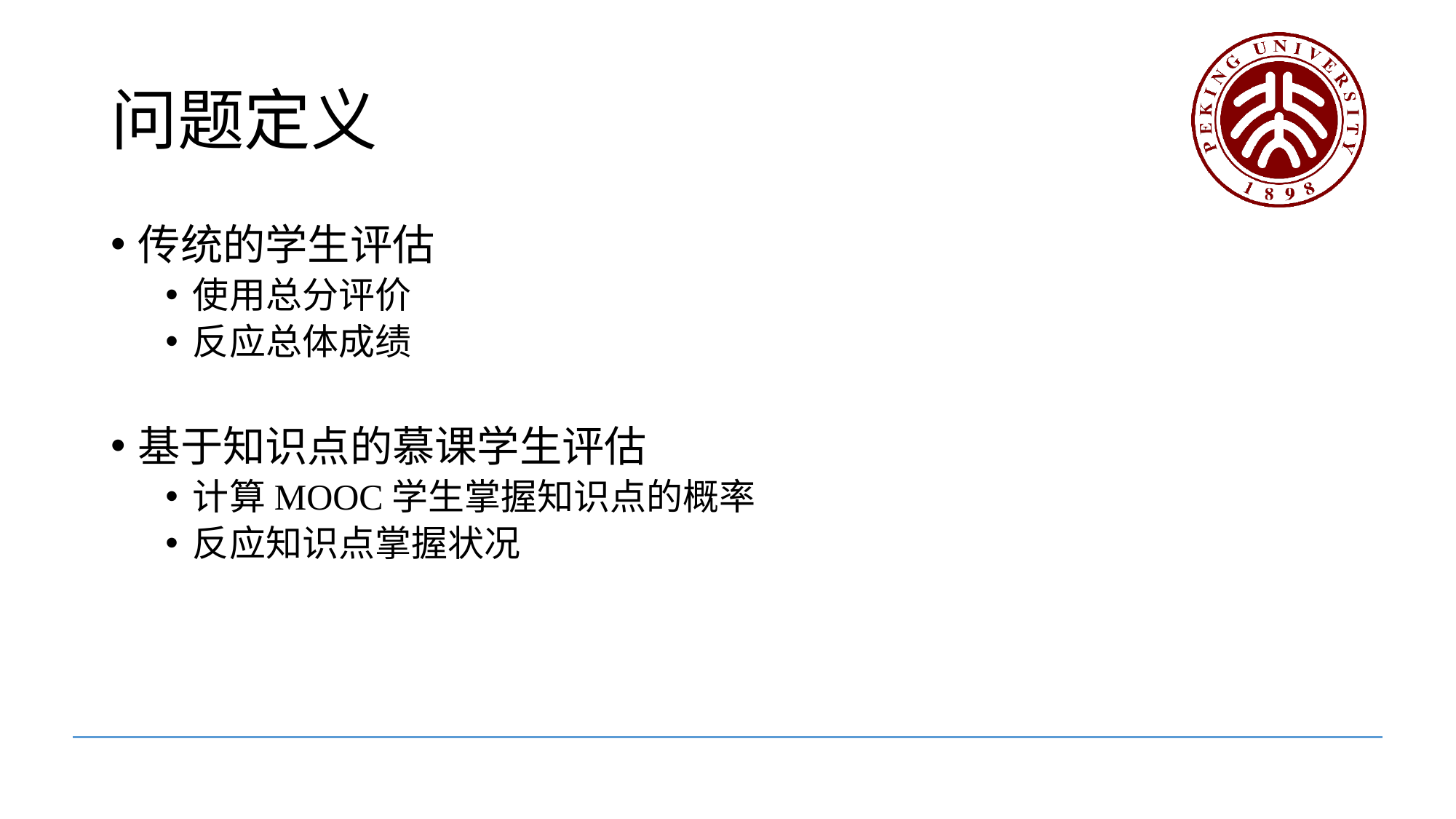

# 问题定义
传统的学生评估
使用总分评价
反应总体成绩

基于知识点的慕课学生评估
计算MOOC学生掌握知识点的概率
反应知识点掌握状况